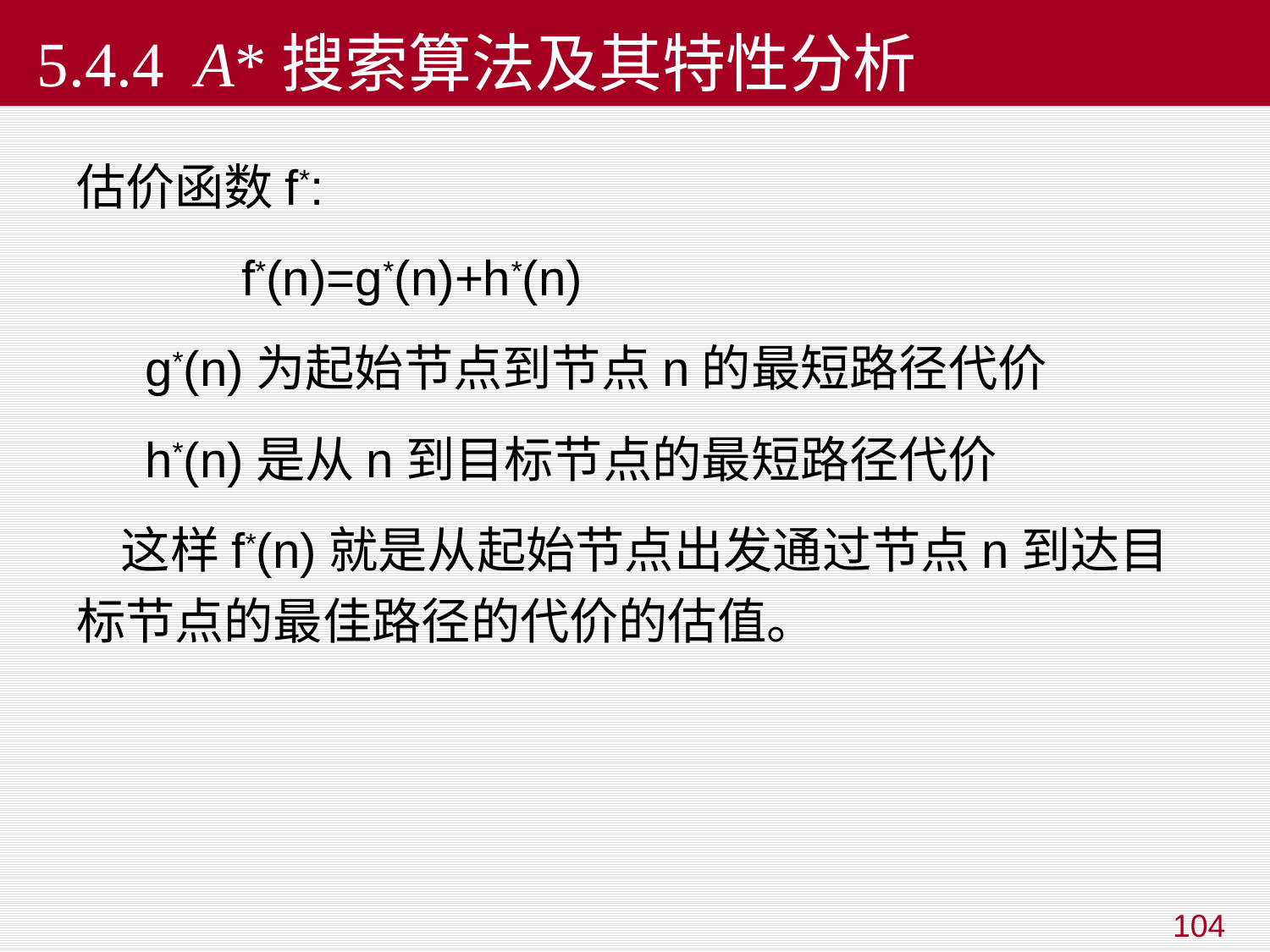

# 5.4.4  A*搜索算法及其特性分析
估价函数f*:
            f*(n)=g*(n)+h*(n)
     g*(n)为起始节点到节点n的最短路径代价
     h*(n)是从n到目标节点的最短路径代价
   这样f*(n)就是从起始节点出发通过节点n到达目标节点的最佳路径的代价的估值。
104